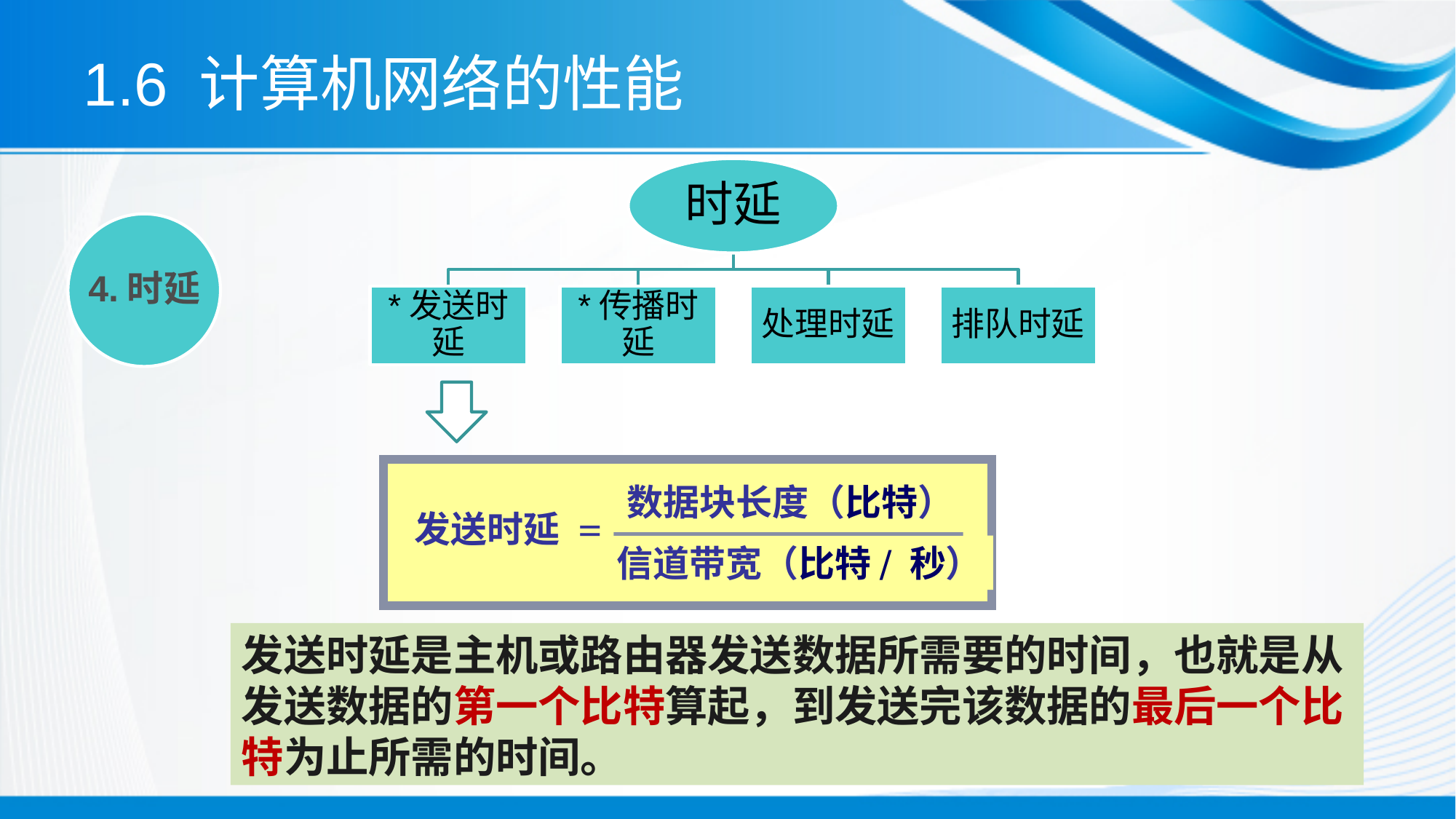

# 1.6 计算机网络的性能
时延
*发送时延
*传播时延
处理时延
排队时延

4.时延

数据块长度（比特）
发送时延 =

信道带宽（比特/秒）
发送时延是主机或路由器发送数据所需要的时间，也就是从发送数据的第一个比特算起，到发送完该数据的最后一个比特为止所需的时间。